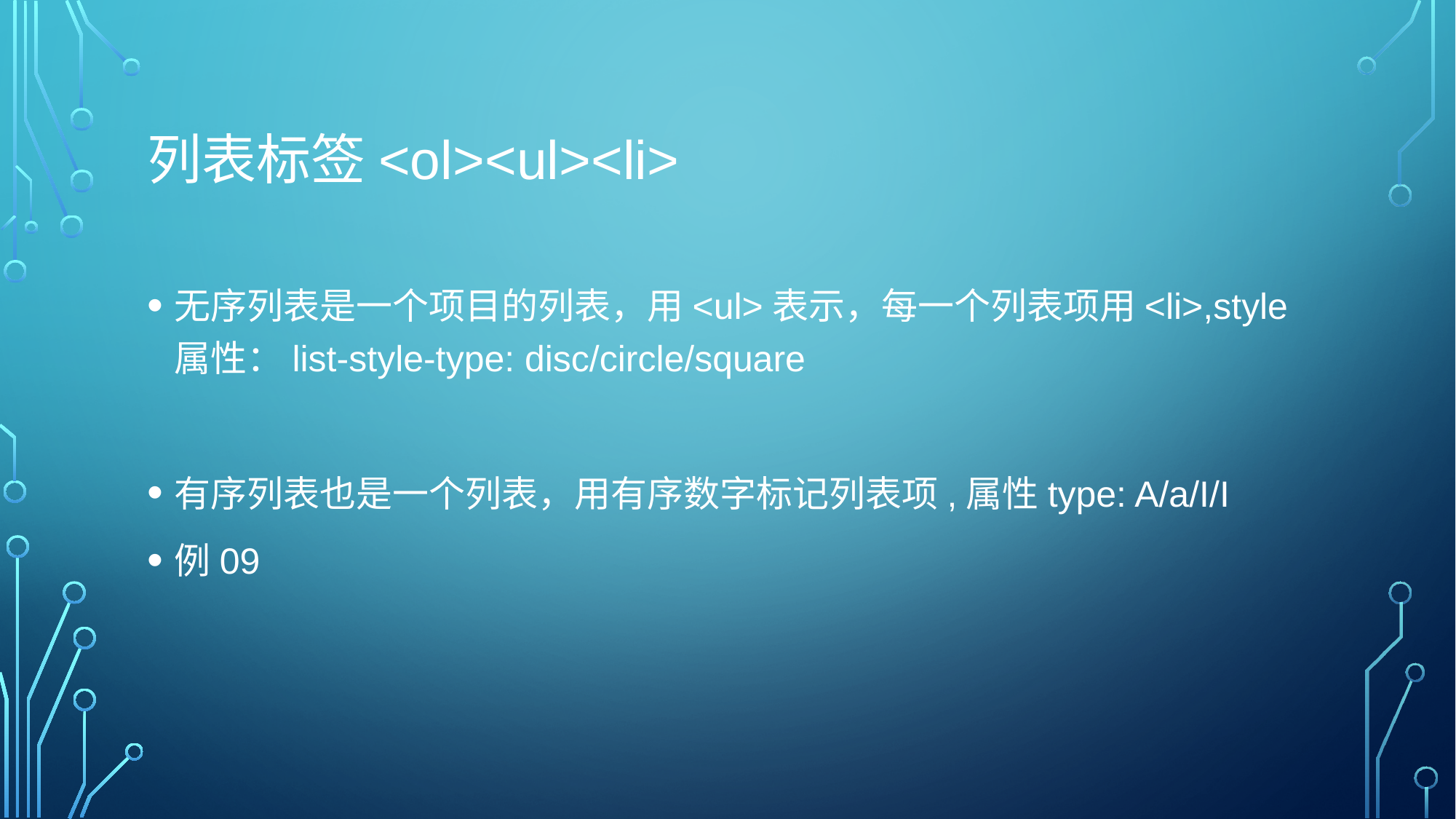

# 列表标签<ol><ul><li>
无序列表是一个项目的列表，用<ul>表示，每一个列表项用<li>,style属性：list-style-type: disc/circle/square

有序列表也是一个列表，用有序数字标记列表项,属性type: A/a/I/I
例09